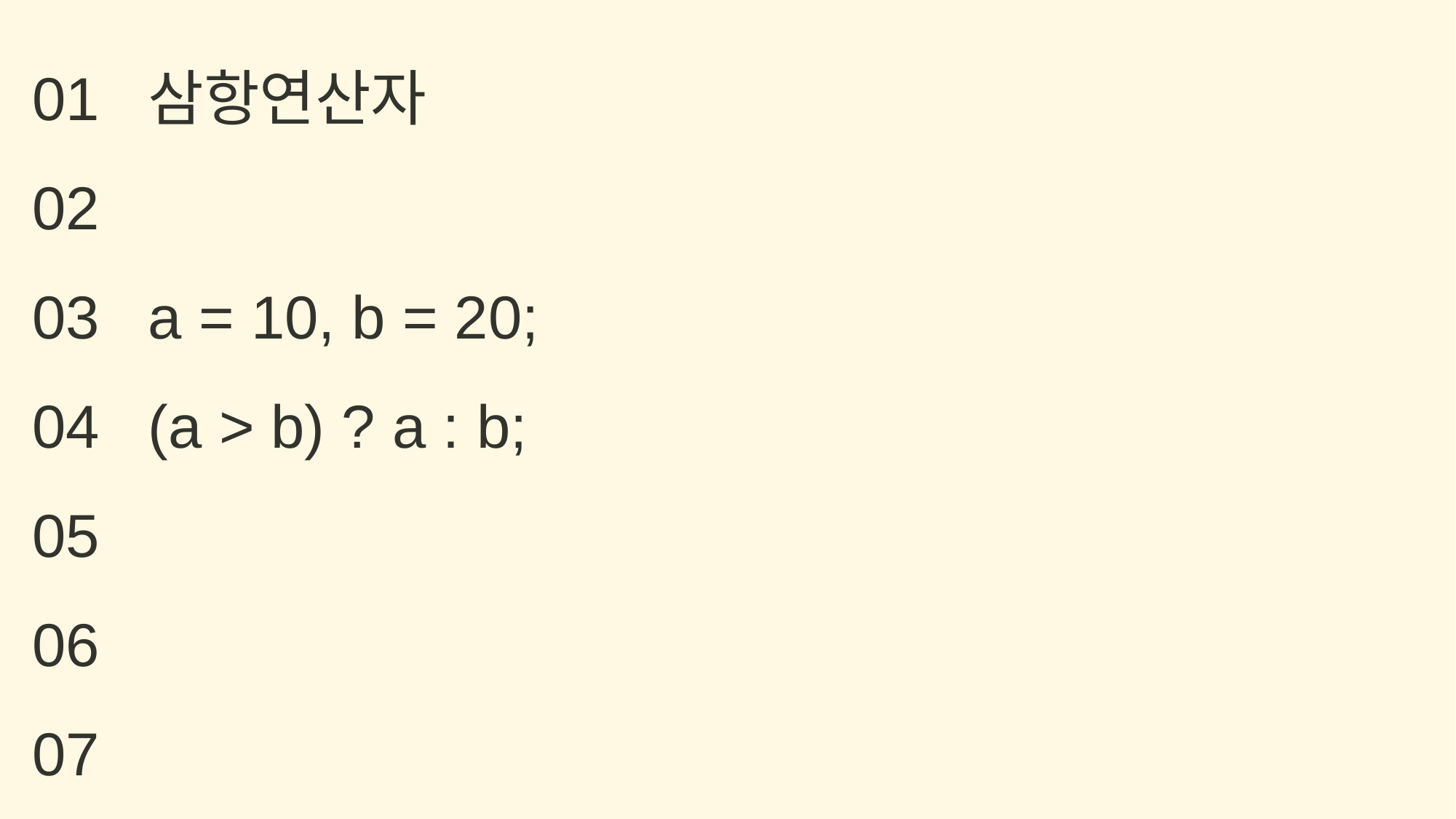

삼항연산자

a = 10, b = 20;
(a > b) ? a : b;
01
02
03
04
05
06
07